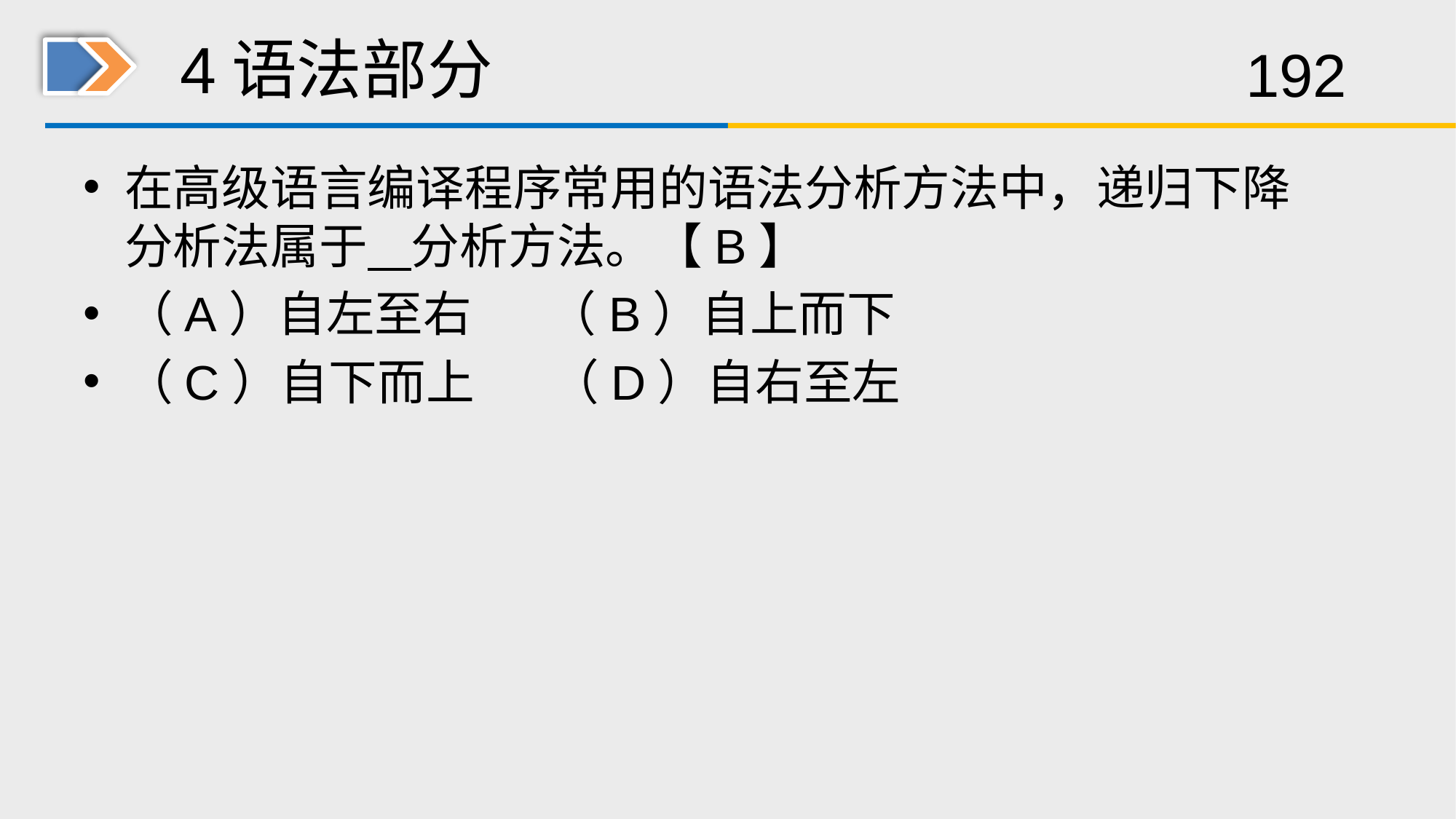

# 4语法部分
192
在高级语言编译程序常用的语法分析方法中，递归下降分析法属于    分析方法。【B】
（A）自左至右       （B）自上而下
（C）自下而上       （D）自右至左